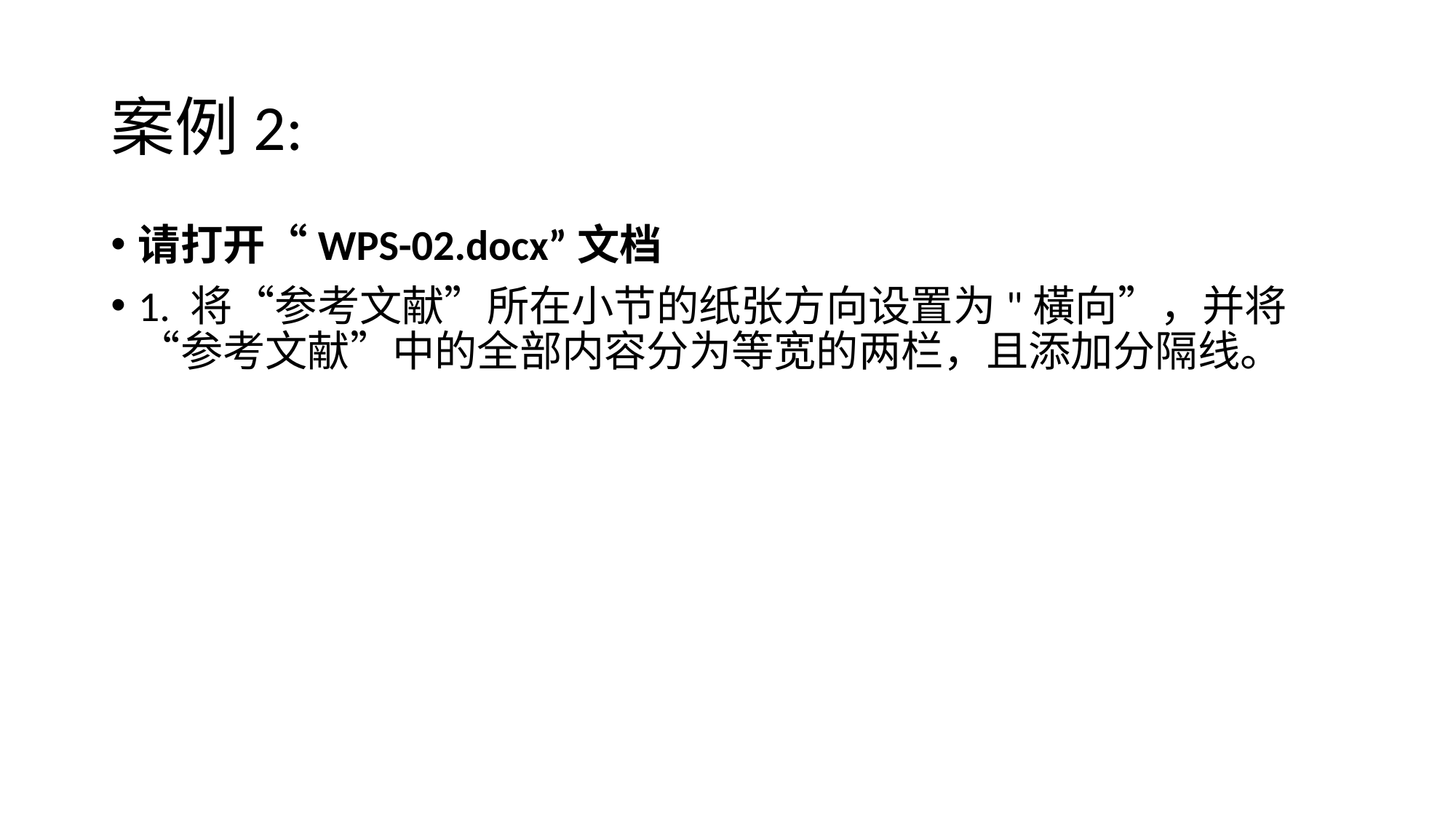

# 案例2:
请打开“WPS-02.docx”文档
1. 将“参考文献”所在小节的纸张方向设置为"橫向”，并将“参考文献”中的全部内容分为等宽的两栏，且添加分隔线。